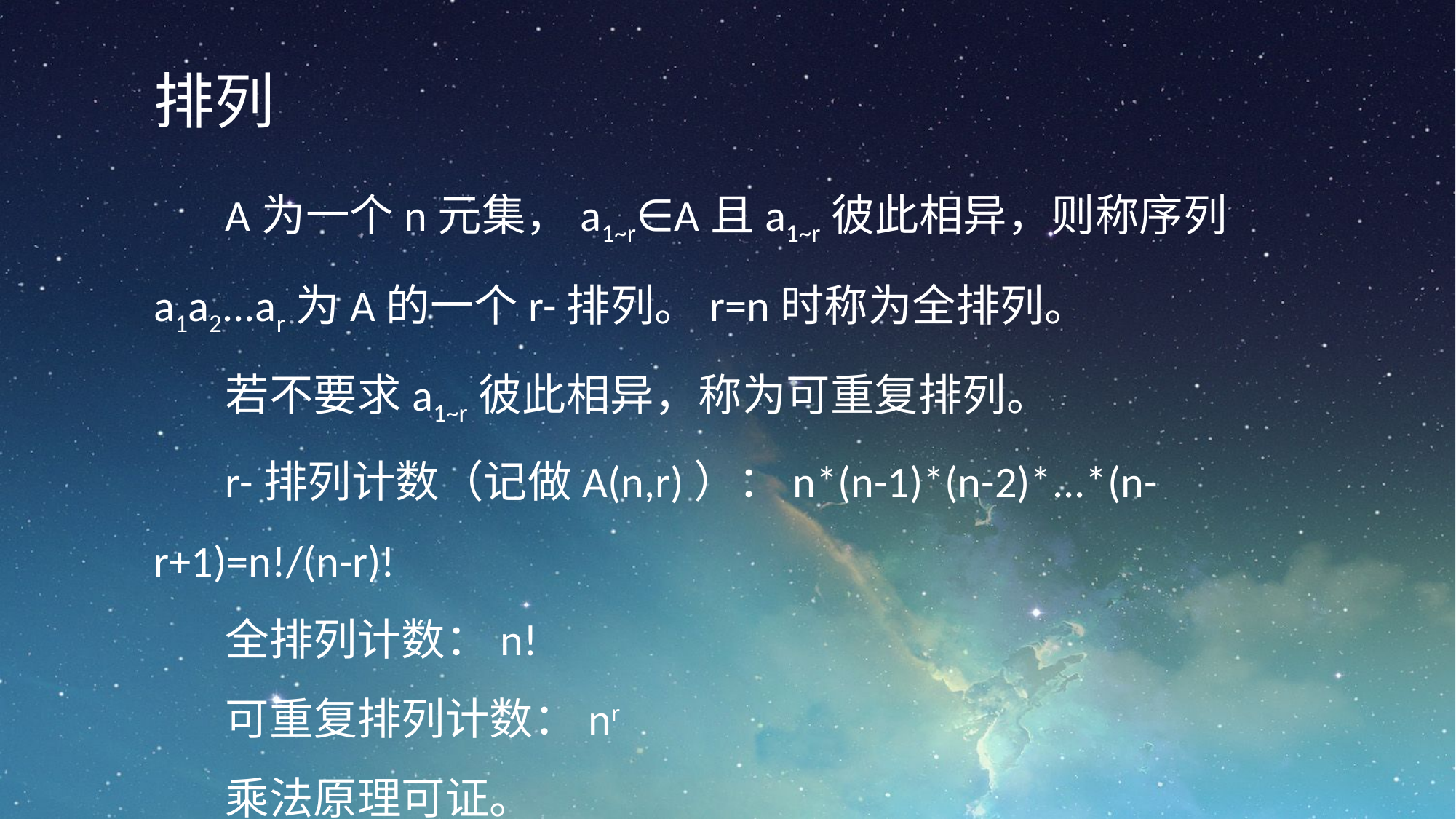

排列
A为一个n元集，a1~r∈A且a1~r彼此相异，则称序列a1a2...ar为A的一个r-排列。r=n时称为全排列。
若不要求a1~r彼此相异，称为可重复排列。
r-排列计数（记做A(n,r)）：n*(n-1)*(n-2)*...*(n-r+1)=n!/(n-r)!
全排列计数：n!
可重复排列计数：nr
乘法原理可证。